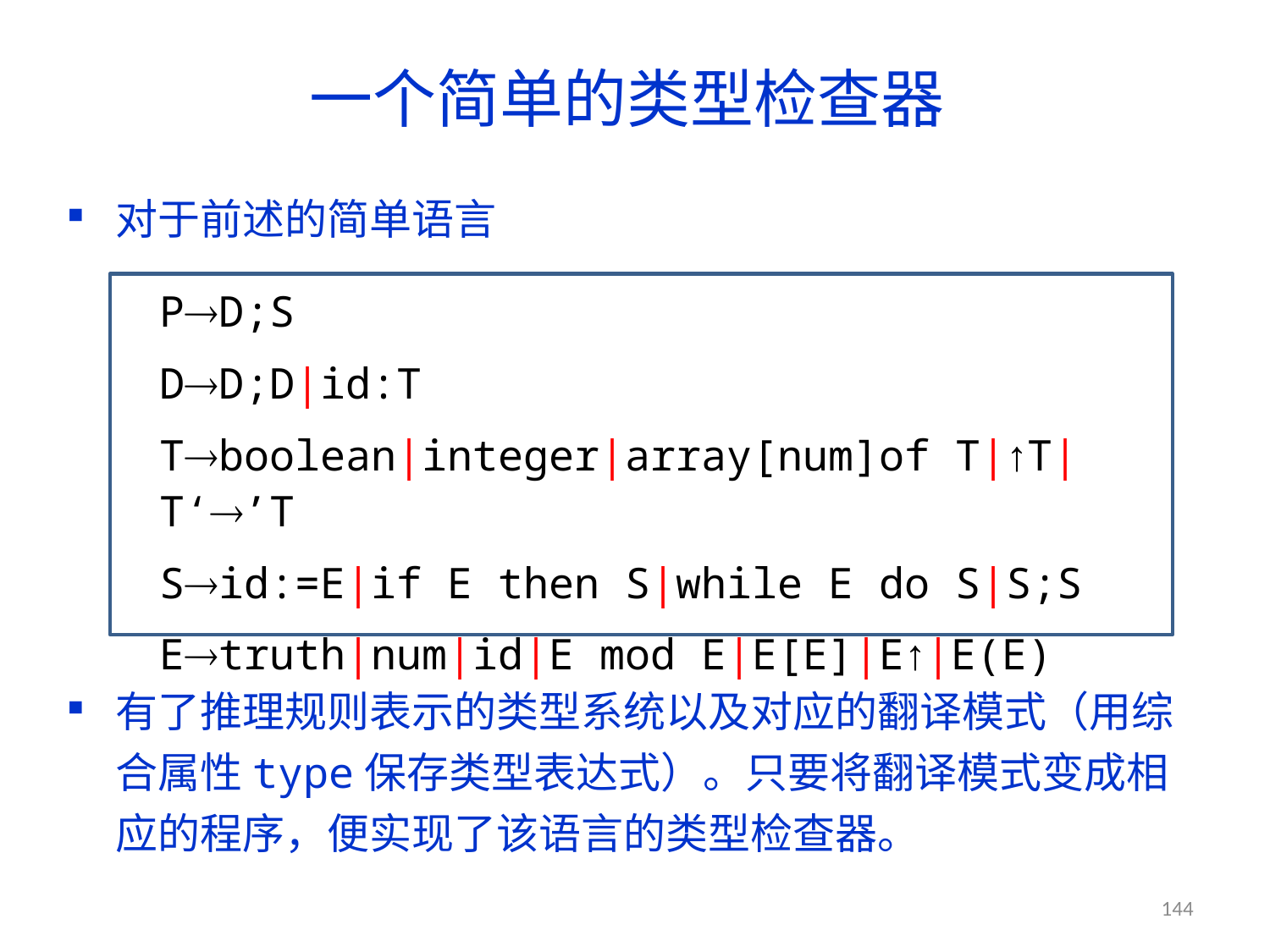

# 一个简单的类型检查器
对于前述的简单语言

有了推理规则表示的类型系统以及对应的翻译模式（用综合属性type保存类型表达式）。只要将翻译模式变成相应的程序，便实现了该语言的类型检查器。
P→D;S
D→D;D|id:T
T→boolean|integer|array[num]of T|↑T|T‘→’T
S→id:=E|if E then S|while E do S|S;S
E→truth|num|id|E mod E|E[E]|E↑|E(E)

144